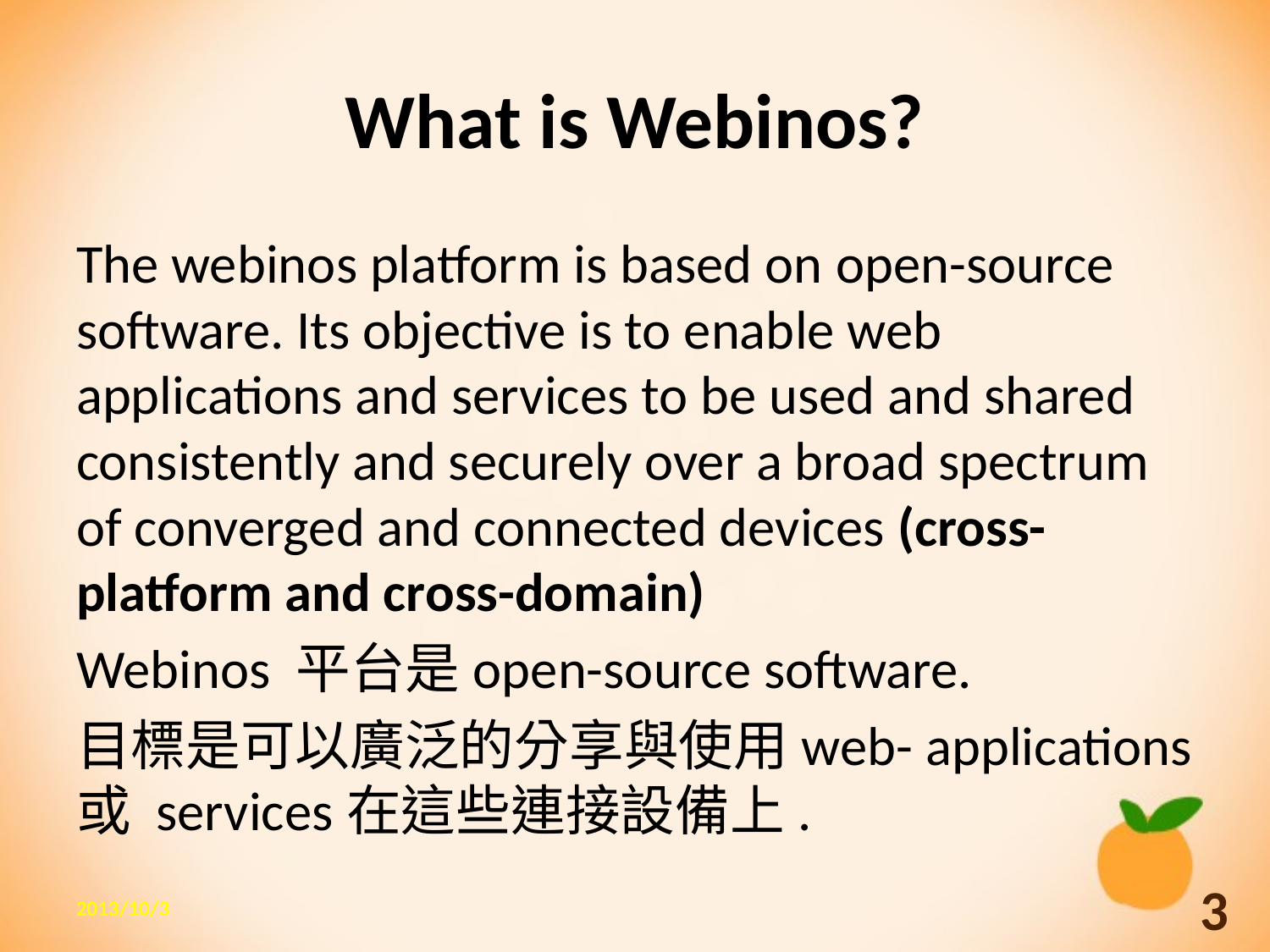

# What is Webinos?
The webinos platform is based on open-source software. Its objective is to enable web applications and services to be used and shared consistently and securely over a broad spectrum of converged and connected devices (cross-platform and cross-domain)
Webinos 平台是open-source software.
目標是可以廣泛的分享與使用web- applications 或 services在這些連接設備上.
2013/10/3
3